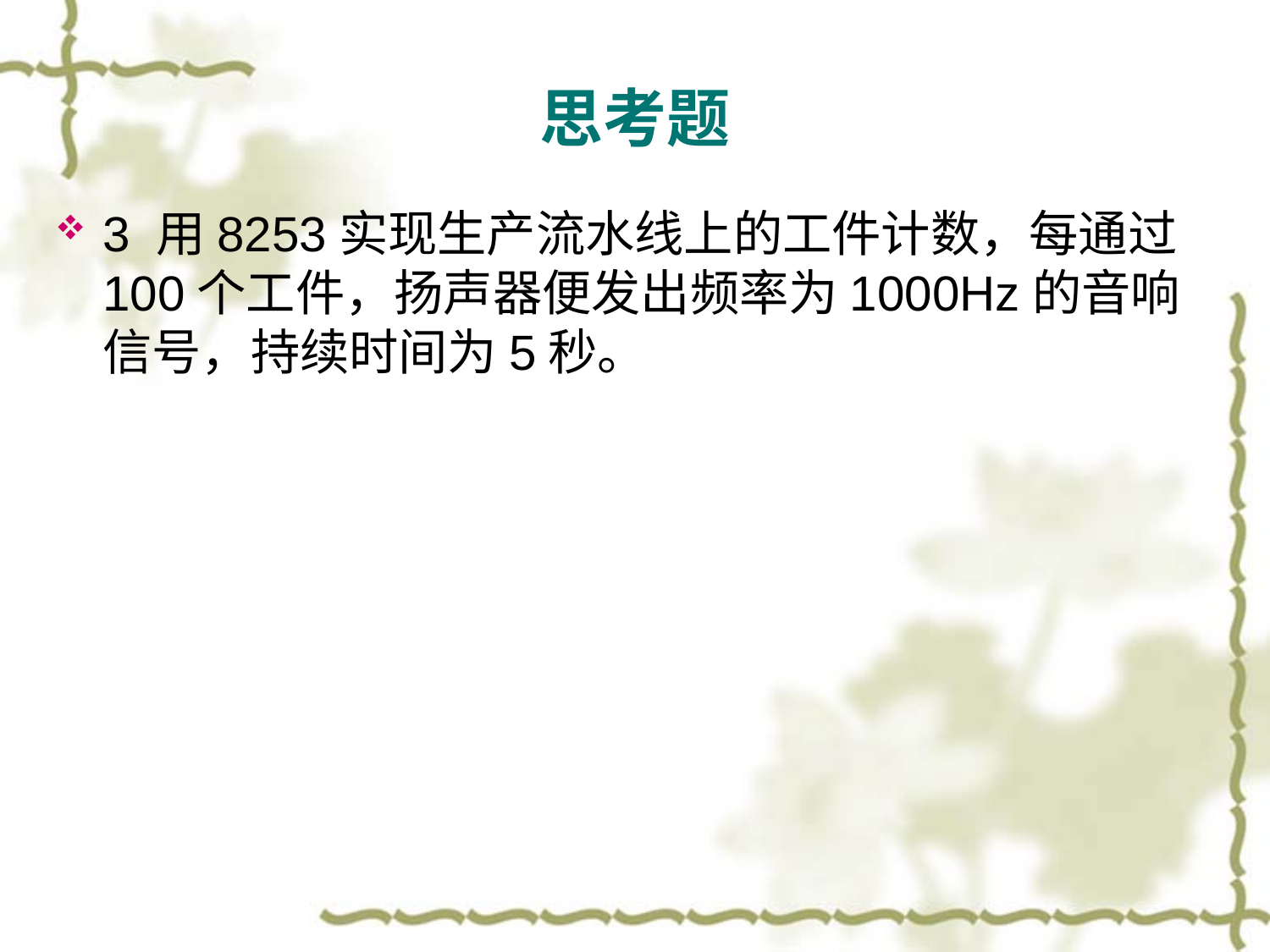

# 思考题
3 用8253实现生产流水线上的工件计数，每通过100个工件，扬声器便发出频率为1000Hz的音响信号，持续时间为5秒。